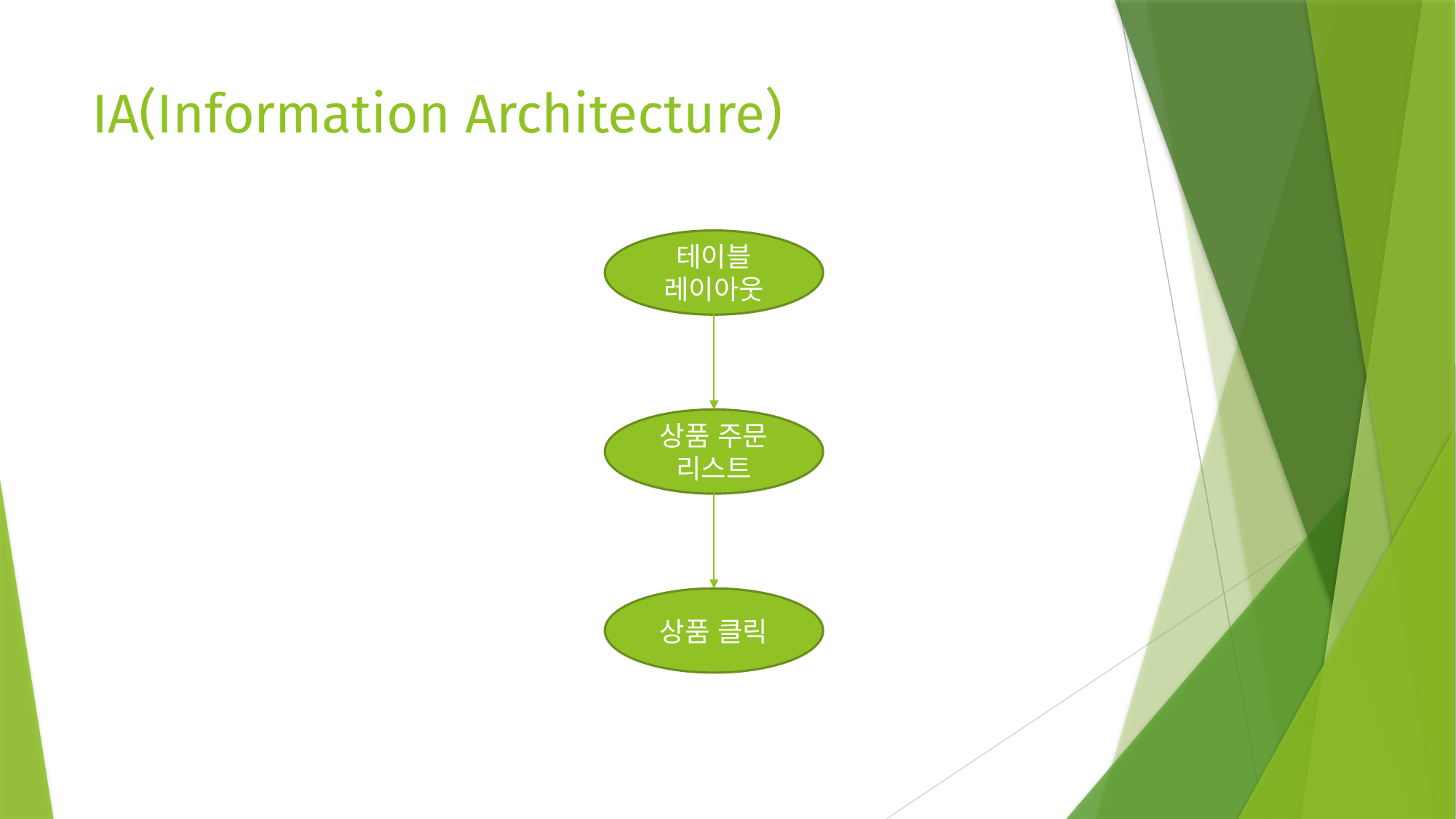

# IA(Information Architecture)
테이블 레이아웃
상품 주문 리스트
상품 클릭